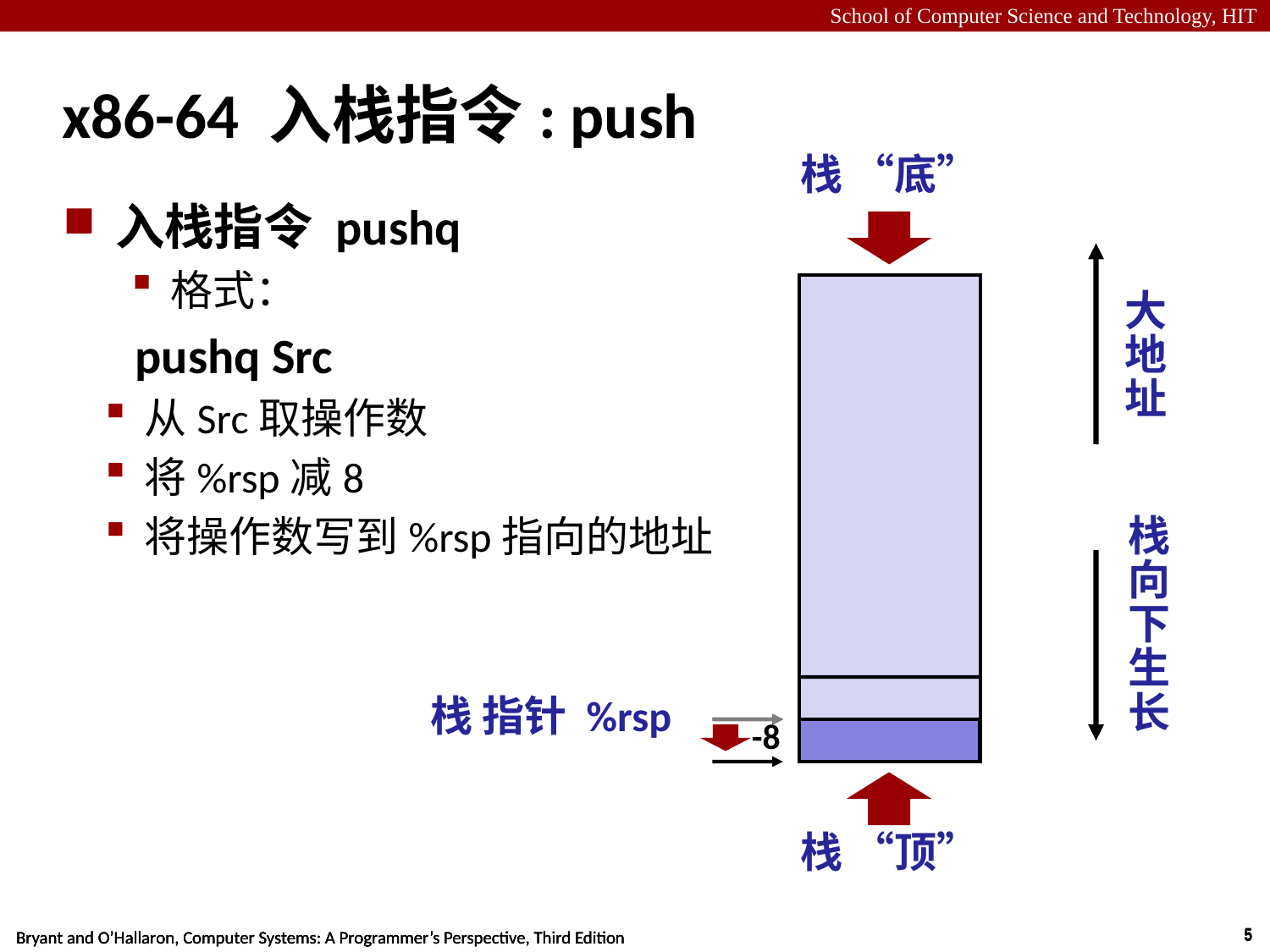

# x86-64 入栈指令: push
栈 “底”
入栈指令 pushq
格式：
      pushq Src
从Src取操作数
将%rsp减8
将操作数写到%rsp指向的地址

大地址
栈 向下生长

栈 指针 %rsp

栈 “顶”
-8